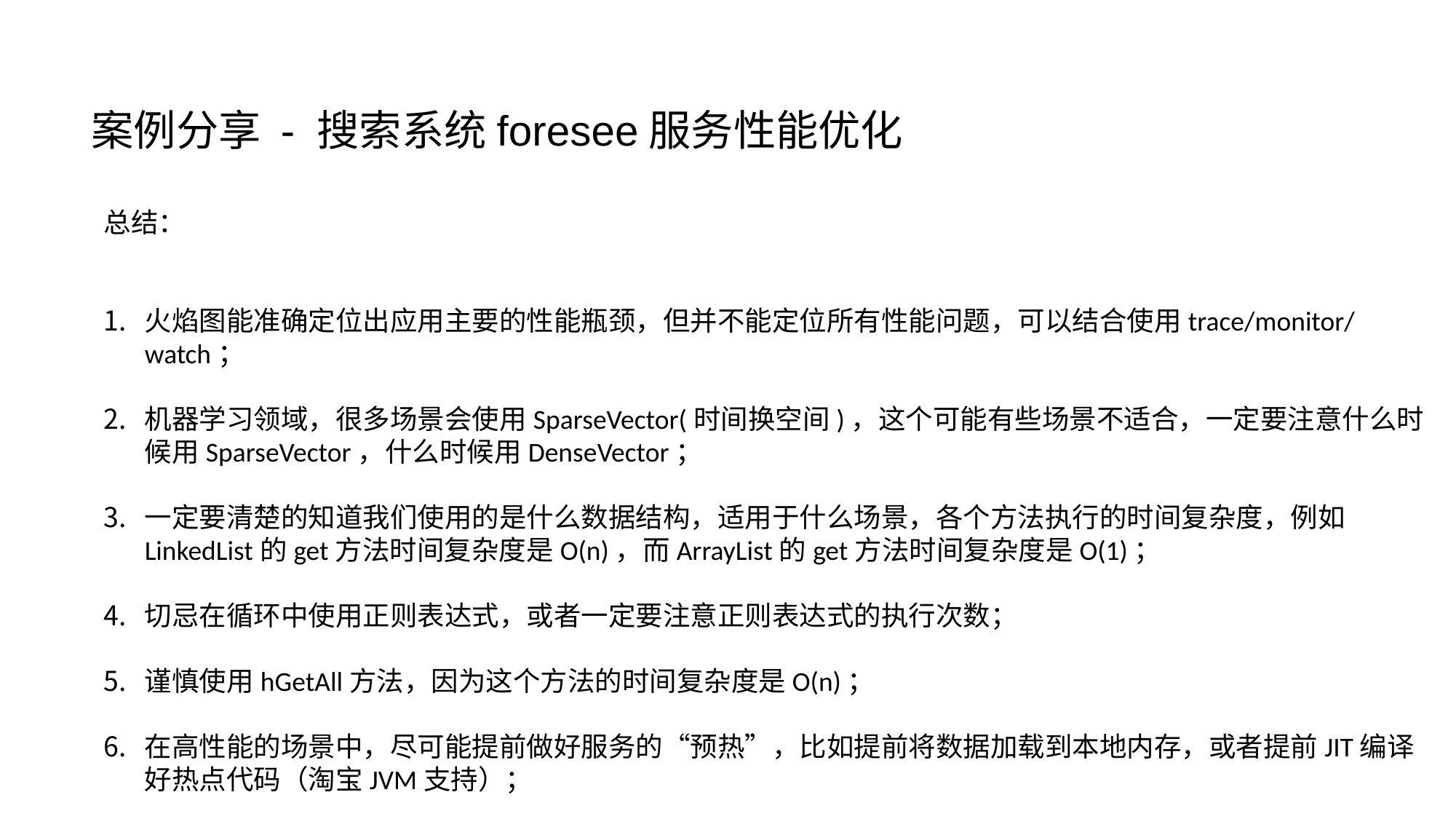

案例分享 - 搜索系统foresee服务性能优化
总结：

火焰图能准确定位出应用主要的性能瓶颈，但并不能定位所有性能问题，可以结合使用trace/monitor/watch；

机器学习领域，很多场景会使用SparseVector(时间换空间)，这个可能有些场景不适合，一定要注意什么时候用SparseVector，什么时候用DenseVector；

一定要清楚的知道我们使用的是什么数据结构，适用于什么场景，各个方法执行的时间复杂度，例如LinkedList的get方法时间复杂度是O(n)，而ArrayList的get方法时间复杂度是O(1)；

切忌在循环中使用正则表达式，或者一定要注意正则表达式的执行次数；

谨慎使用hGetAll方法，因为这个方法的时间复杂度是O(n)；

在高性能的场景中，尽可能提前做好服务的“预热”，比如提前将数据加载到本地内存，或者提前JIT编译好热点代码（淘宝JVM支持）；